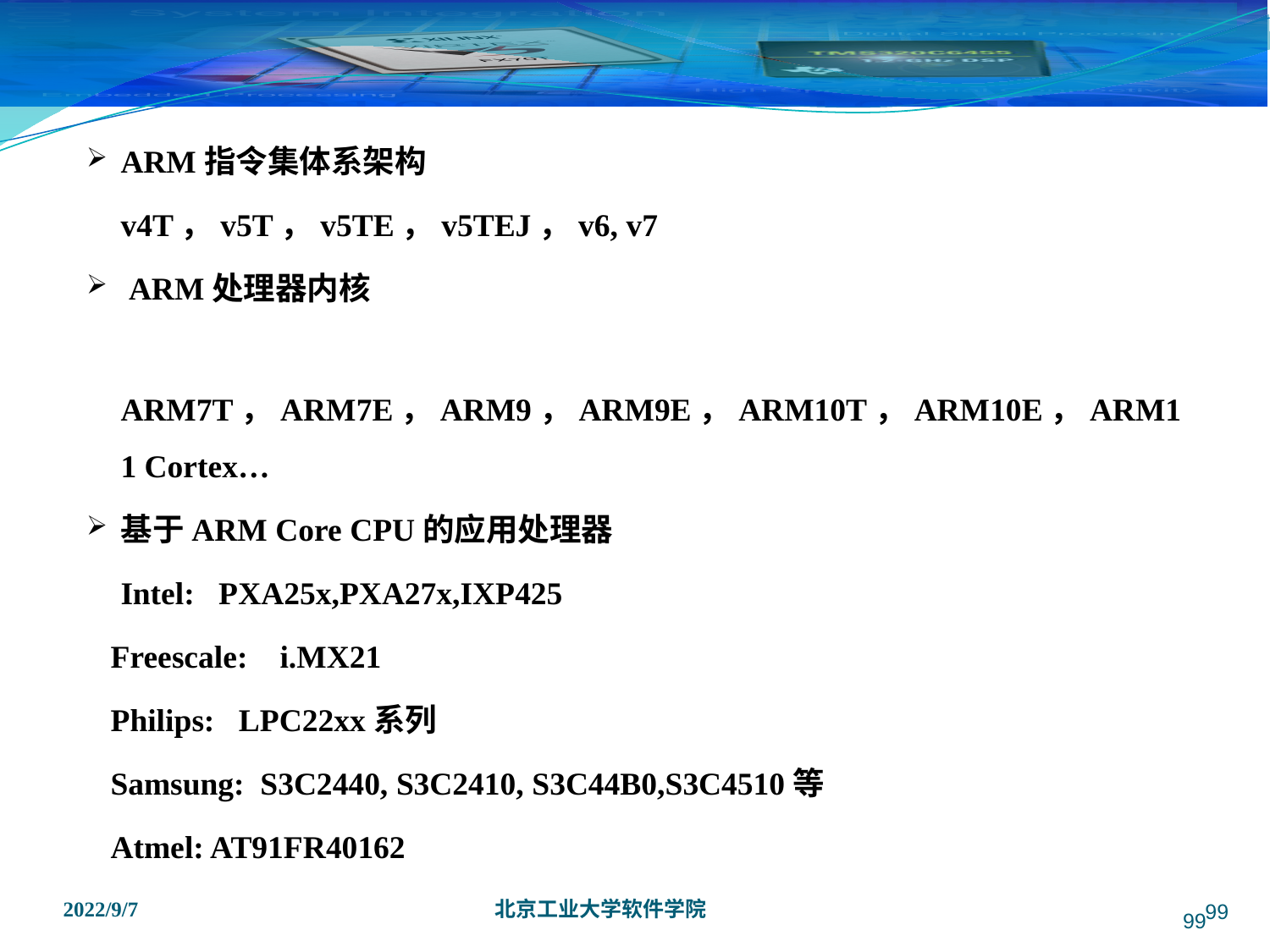

ARM指令集体系架构
	v4T，v5T，v5TE，v5TEJ，v6, v7
 ARM处理器内核
	ARM7T，ARM7E，ARM9，ARM9E，ARM10T，ARM10E，ARM11 Cortex…
基于ARM Core CPU的应用处理器
	Intel:   PXA25x,PXA27x,IXP425
   Freescale:    i.MX21
   Philips:   LPC22xx系列
   Samsung:  S3C2440, S3C2410, S3C44B0,S3C4510等
   Atmel: AT91FR40162
99